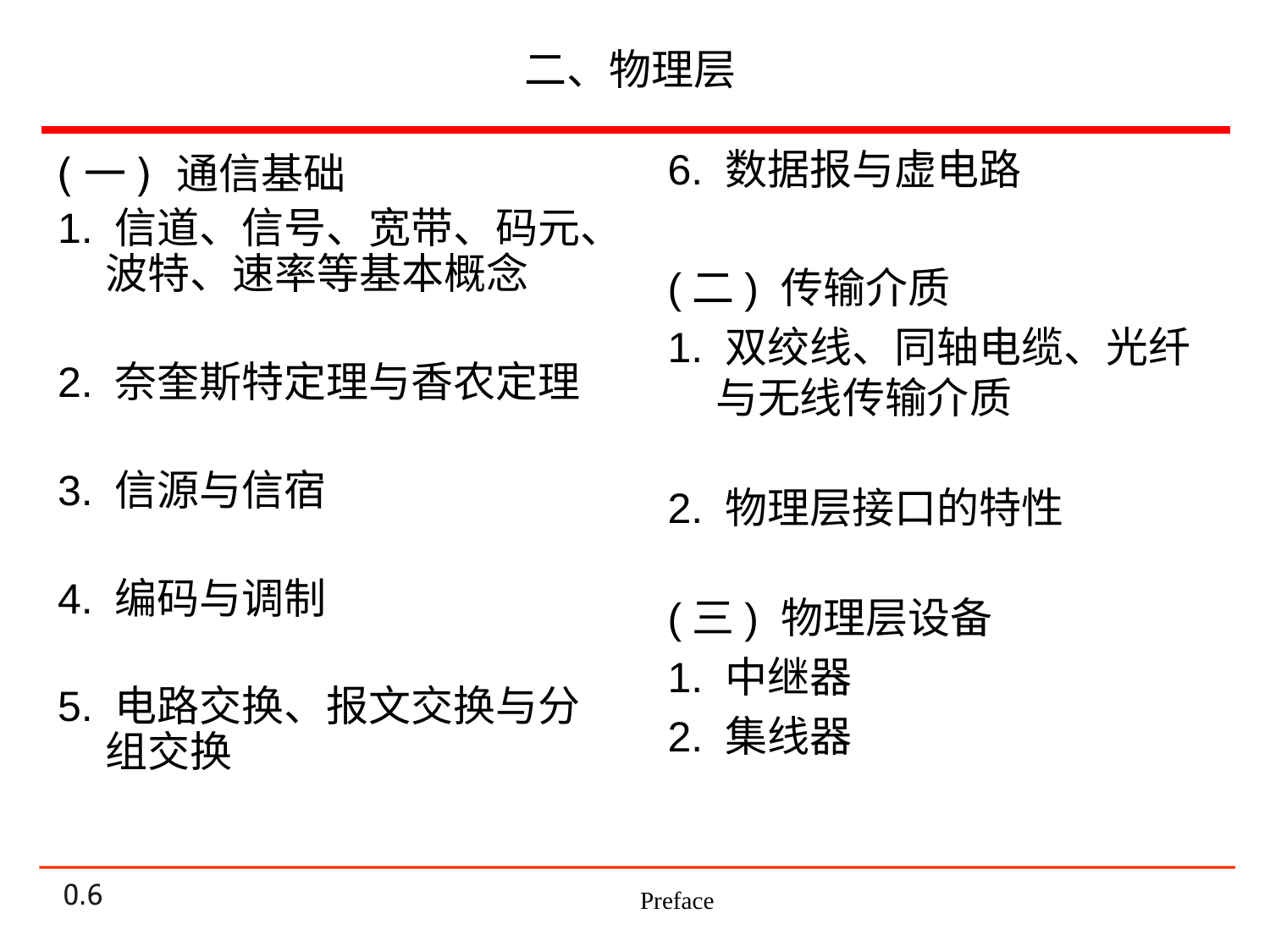

# 二、物理层
6. 数据报与虚电路

(二) 传输介质
1. 双绞线、同轴电缆、光纤与无线传输介质
2. 物理层接口的特性
(三) 物理层设备
1. 中继器
2. 集线器
(一) 通信基础
1. 信道、信号、宽带、码元、波特、速率等基本概念

2. 奈奎斯特定理与香农定理

3. 信源与信宿

4. 编码与调制

5. 电路交换、报文交换与分组交换
Preface